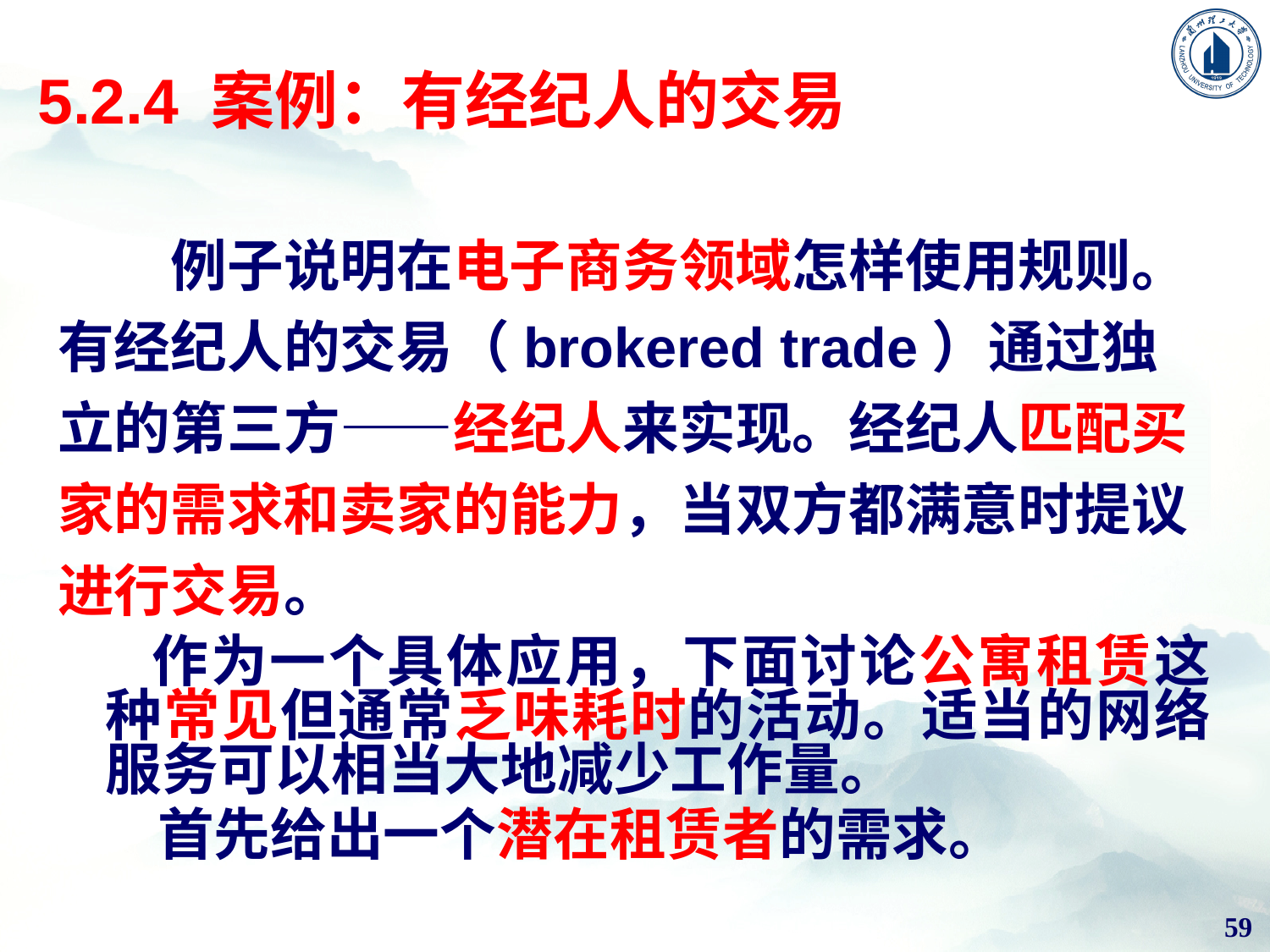

# 5.2.4 案例：有经纪人的交易
例子说明在电子商务领域怎样使用规则。有经纪人的交易（brokered trade）通过独立的第三方——经纪人来实现。经纪人匹配买家的需求和卖家的能力，当双方都满意时提议进行交易。
  作为一个具体应用，下面讨论公寓租赁这种常见但通常乏味耗时的活动。适当的网络服务可以相当大地减少工作量。
   首先给出一个潜在租赁者的需求。
59